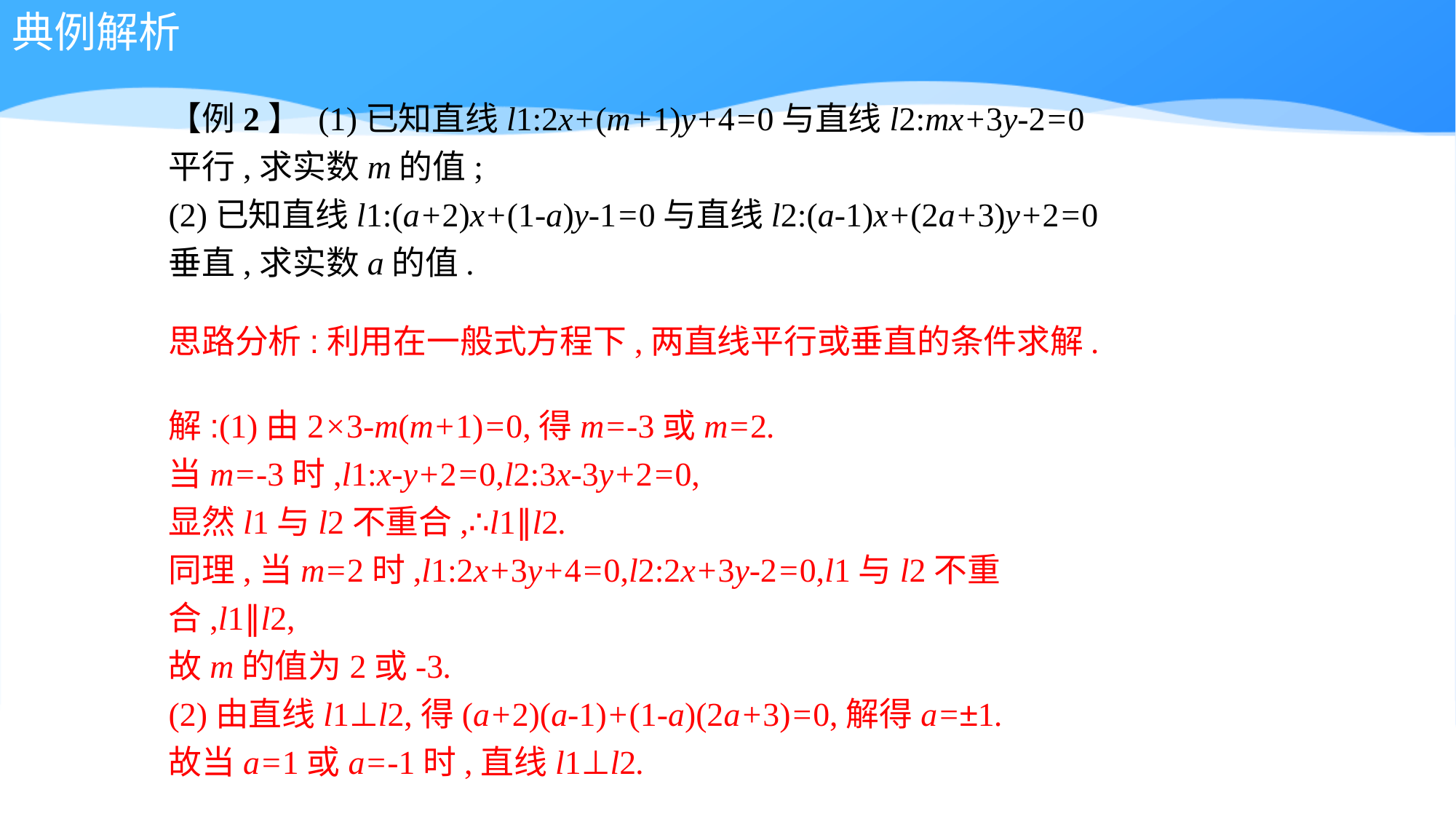

典例解析
【例2】 (1)已知直线l1:2x+(m+1)y+4=0与直线l2:mx+3y-2=0平行,求实数m的值;
(2)已知直线l1:(a+2)x+(1-a)y-1=0与直线l2:(a-1)x+(2a+3)y+2=0垂直,求实数a的值.
思路分析:利用在一般式方程下,两直线平行或垂直的条件求解.
解:(1)由2×3-m(m+1)=0,得m=-3或m=2.
当m=-3时,l1:x-y+2=0,l2:3x-3y+2=0,
显然l1与l2不重合,∴l1∥l2.
同理,当m=2时,l1:2x+3y+4=0,l2:2x+3y-2=0,l1与l2不重合,l1∥l2,
故m的值为2或-3.
(2)由直线l1⊥l2,得(a+2)(a-1)+(1-a)(2a+3)=0,解得a=±1.
故当a=1或a=-1时,直线l1⊥l2.